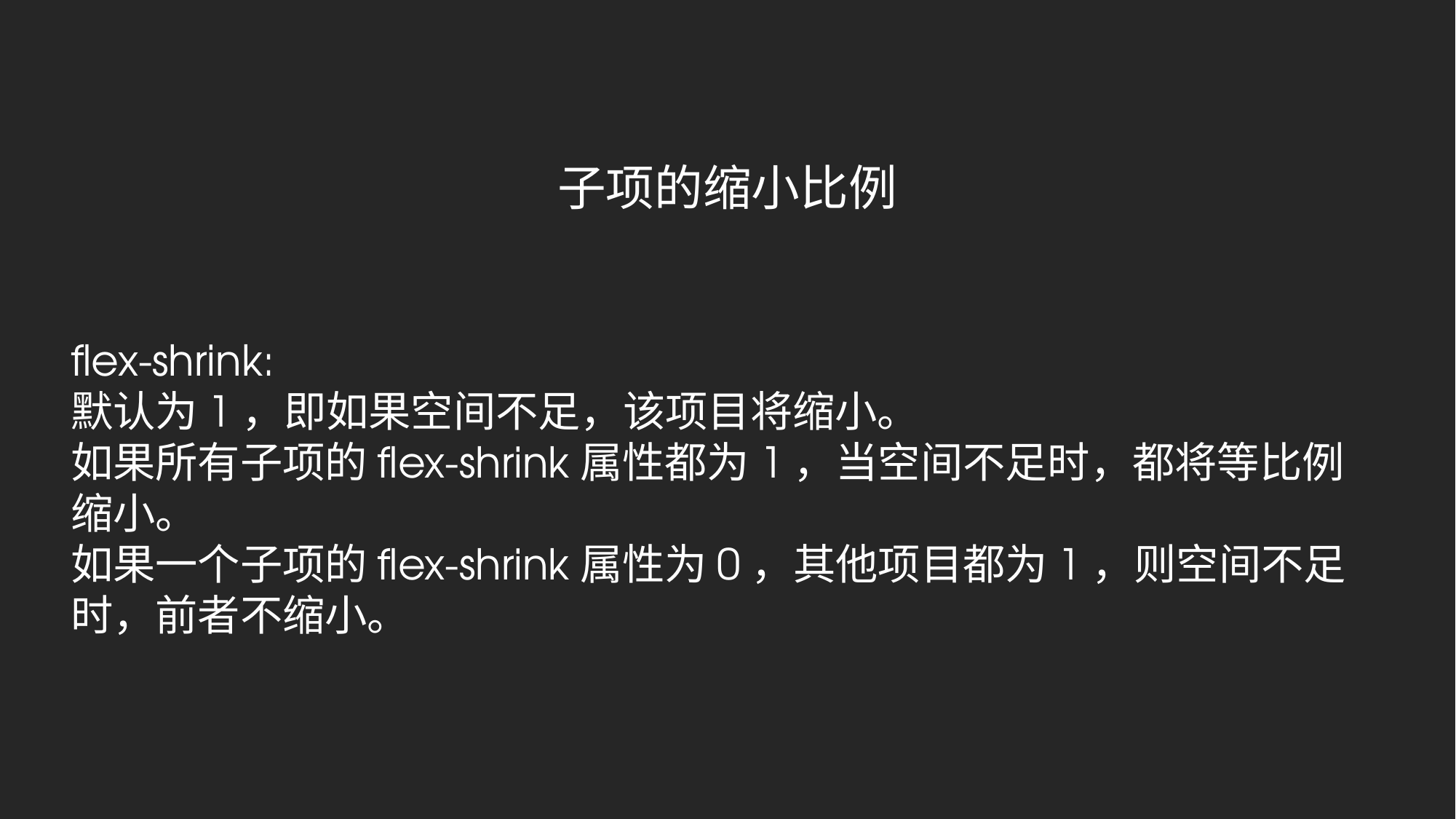

# 子项的缩小比例
flex-shrink:
默认为1，即如果空间不足，该项目将缩小。
如果所有子项的flex-shrink属性都为1，当空间不足时，都将等比例缩小。
如果一个子项的flex-shrink属性为0，其他项目都为1，则空间不足时，前者不缩小。